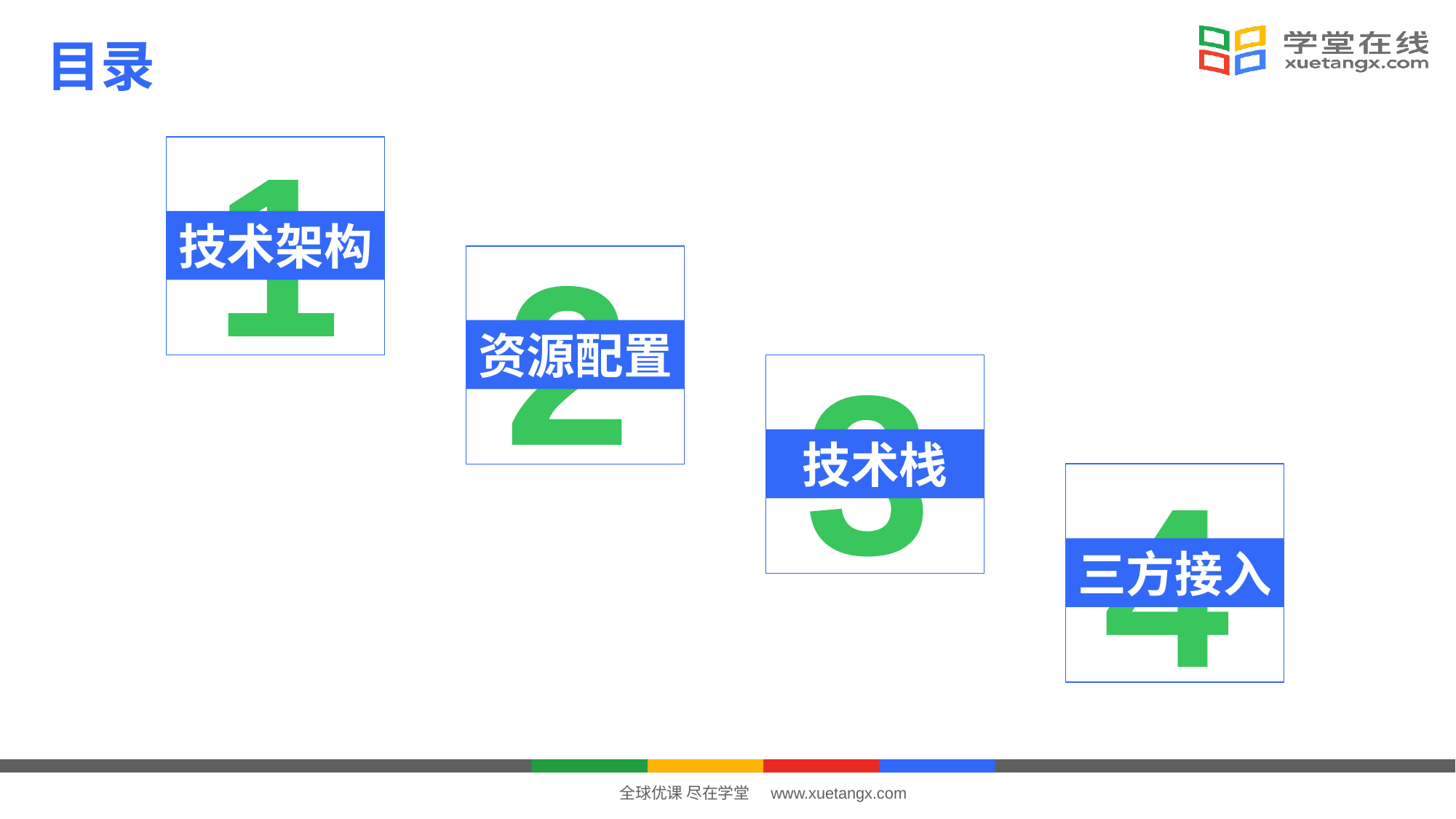

目录
1

技术架构
2

资源配置
3

技术栈
4

三方接入